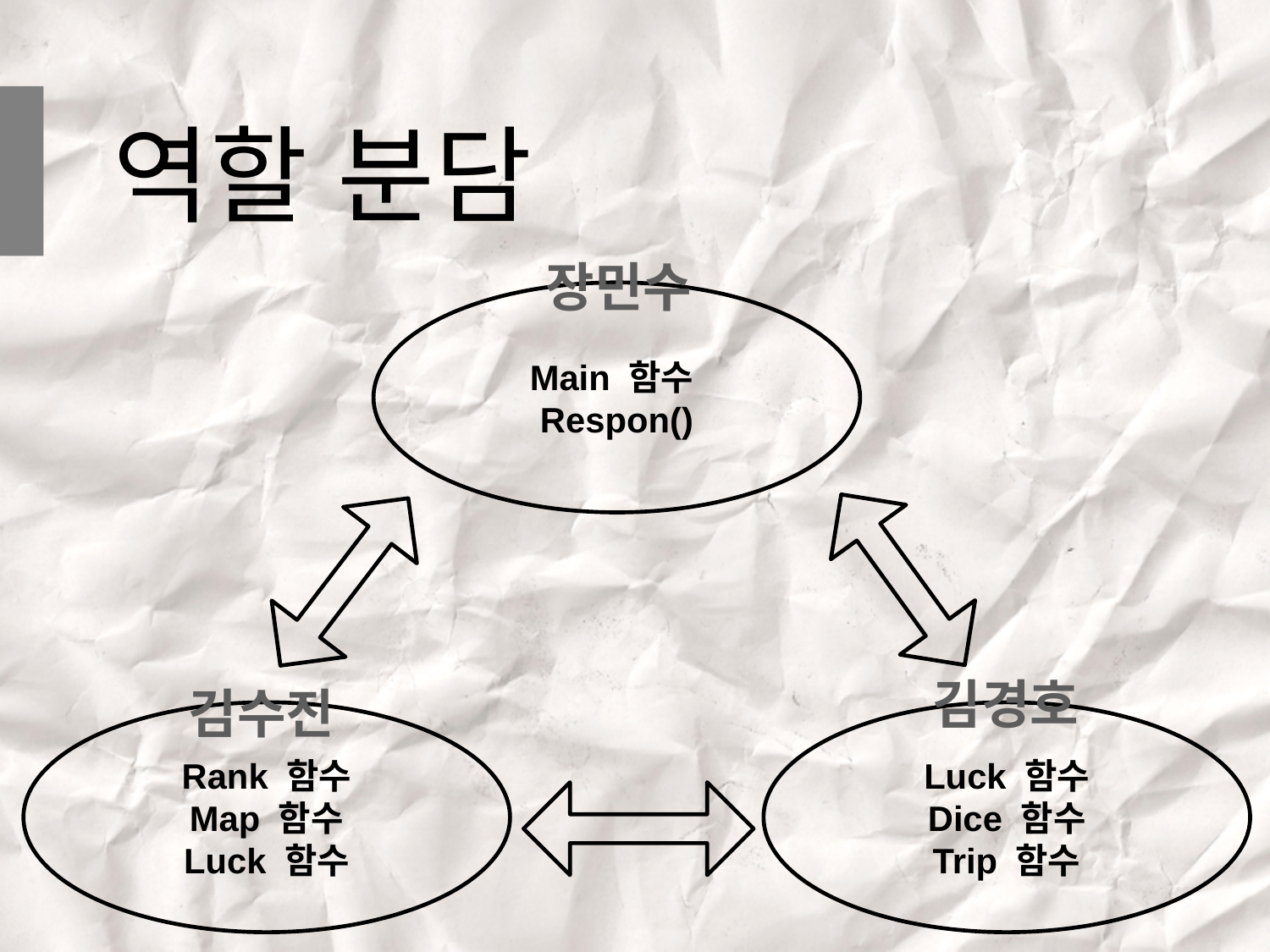

# 역할 분담
장민수
Main 함수
Respon()

김경호
김수진
Luck 함수
Dice 함수
Trip 함수
Rank 함수
Map 함수
Luck 함수